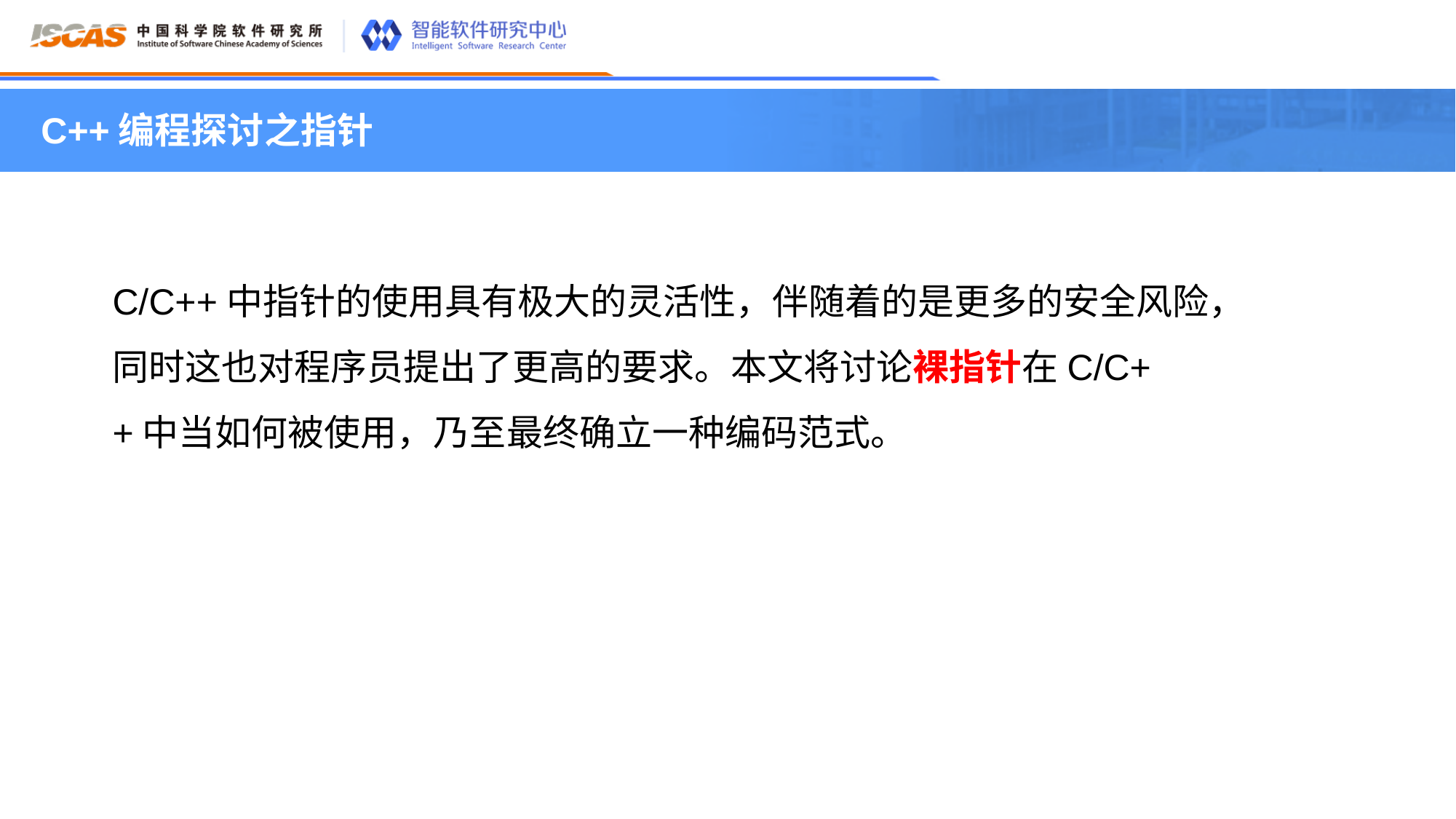

C++编程探讨之指针
C/C++中指针的使用具有极大的灵活性，伴随着的是更多的安全风险，同时这也对程序员提出了更高的要求。本文将讨论裸指针在C/C++中当如何被使用，乃至最终确立一种编码范式。